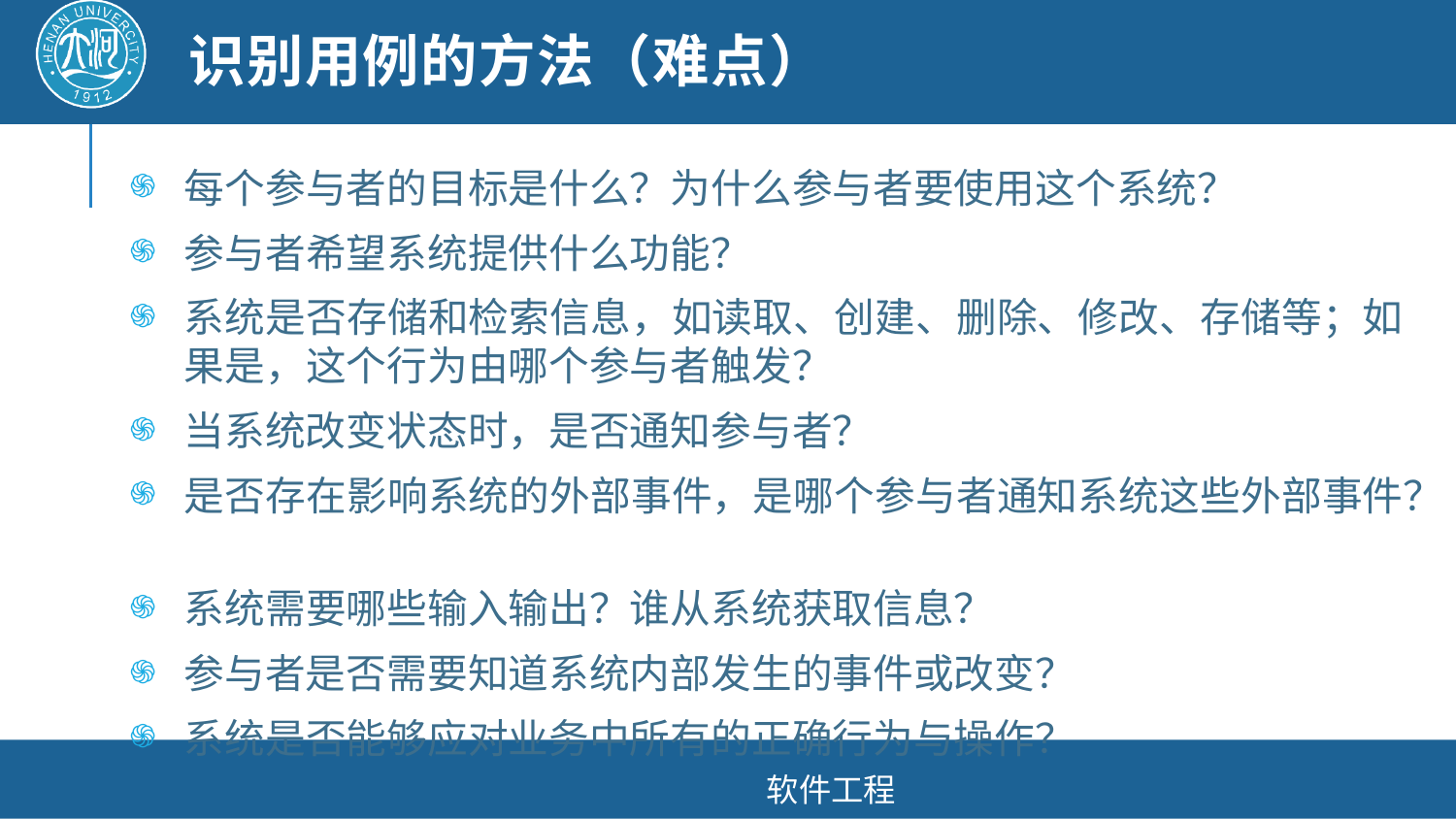

# 识别用例的方法（难点）
每个参与者的目标是什么？为什么参与者要使用这个系统？
参与者希望系统提供什么功能？
系统是否存储和检索信息，如读取、创建、删除、修改、存储等；如果是，这个行为由哪个参与者触发？
当系统改变状态时，是否通知参与者？
是否存在影响系统的外部事件，是哪个参与者通知系统这些外部事件？
系统需要哪些输入输出？谁从系统获取信息？
参与者是否需要知道系统内部发生的事件或改变？
系统是否能够应对业务中所有的正确行为与操作？

软件工程
70